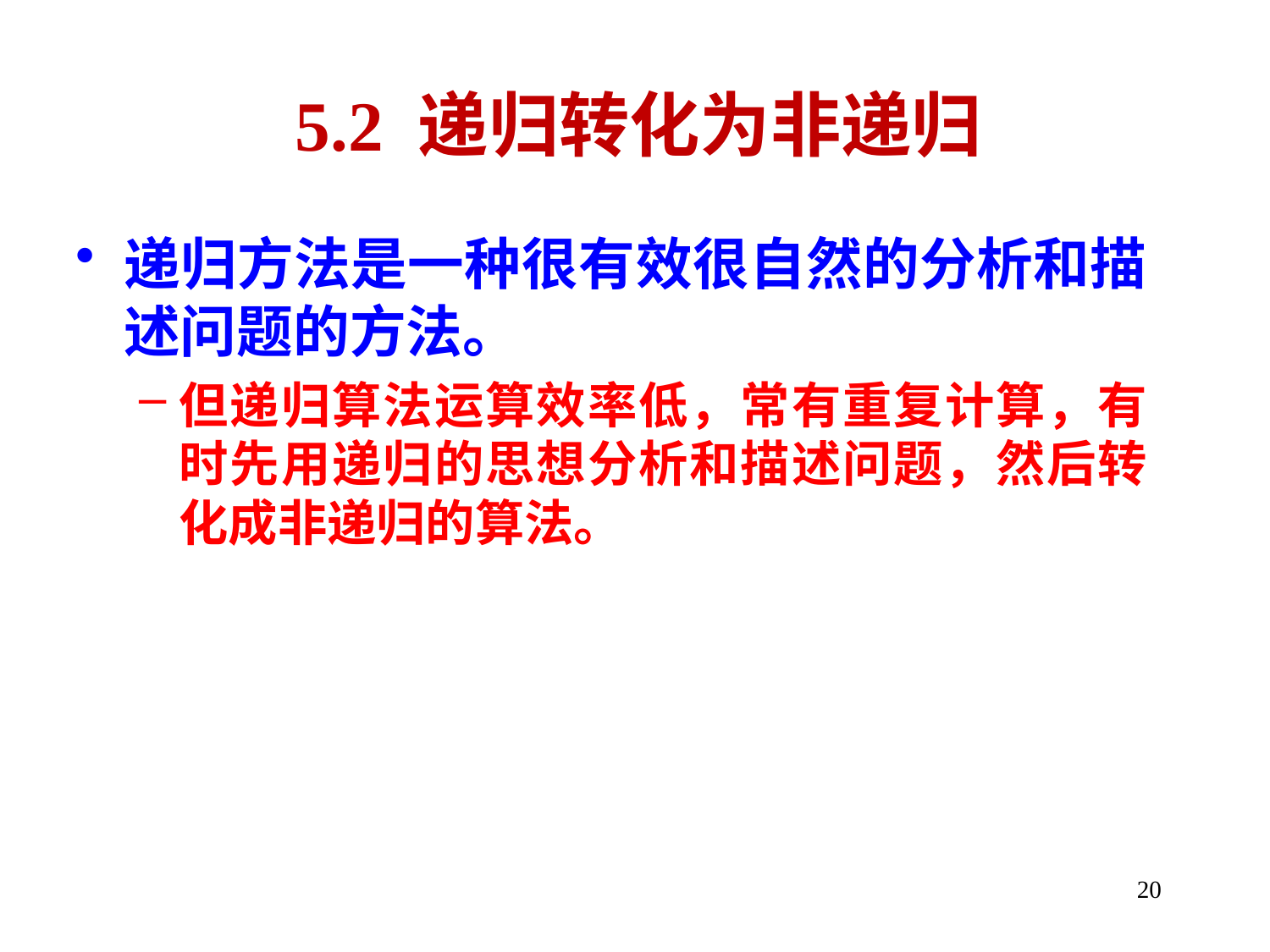

5.2 递归转化为非递归
递归方法是一种很有效很自然的分析和描述问题的方法。
但递归算法运算效率低，常有重复计算，有时先用递归的思想分析和描述问题，然后转化成非递归的算法。
20